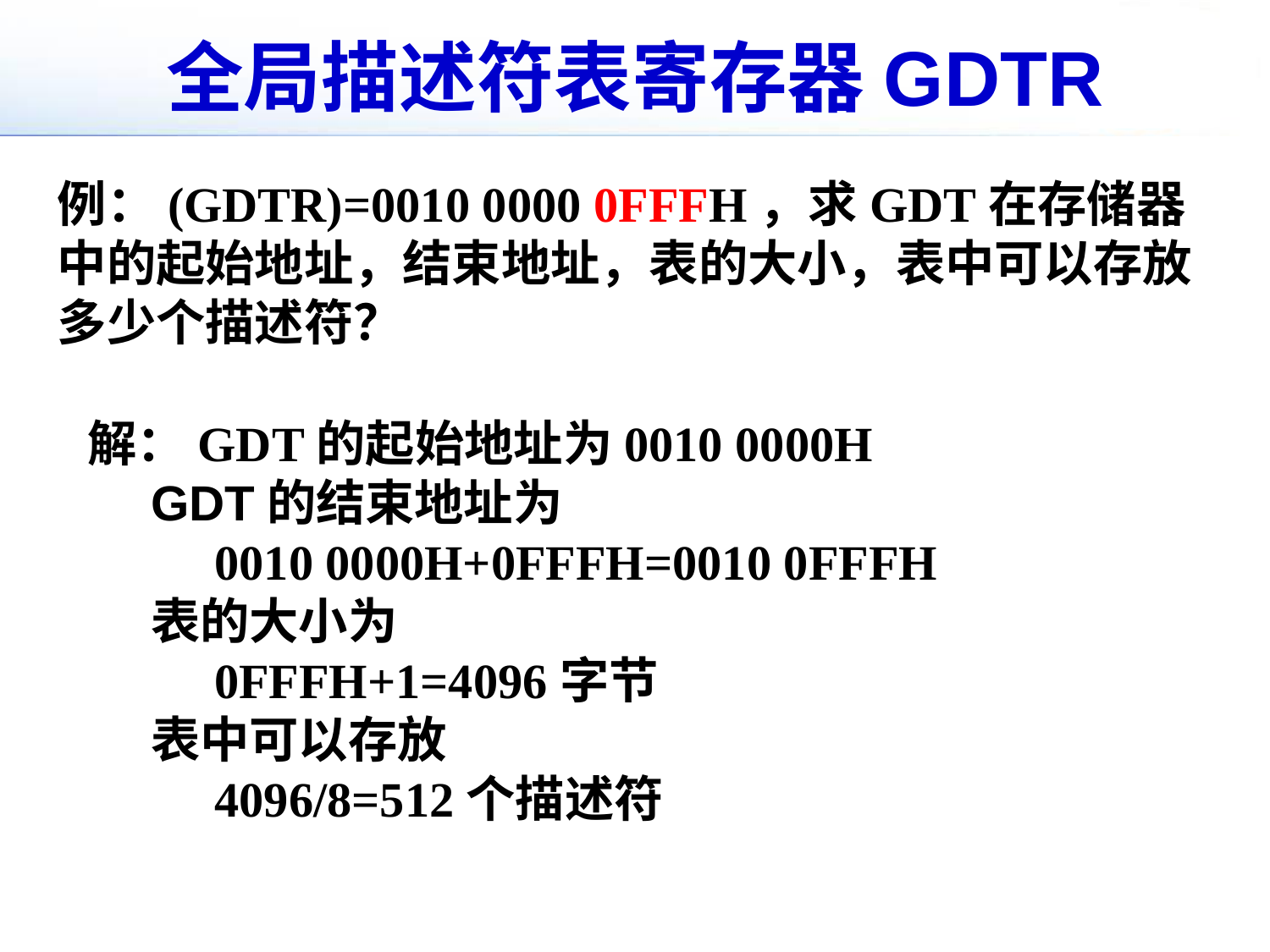

# 全局描述符表寄存器GDTR
例：(GDTR)=0010 0000 0FFFH，求GDT在存储器中的起始地址，结束地址，表的大小，表中可以存放多少个描述符？
解：GDT的起始地址为0010 0000H
GDT的结束地址为
0010 0000H+0FFFH=0010 0FFFH
表的大小为
0FFFH+1=4096字节
表中可以存放
4096/8=512个描述符